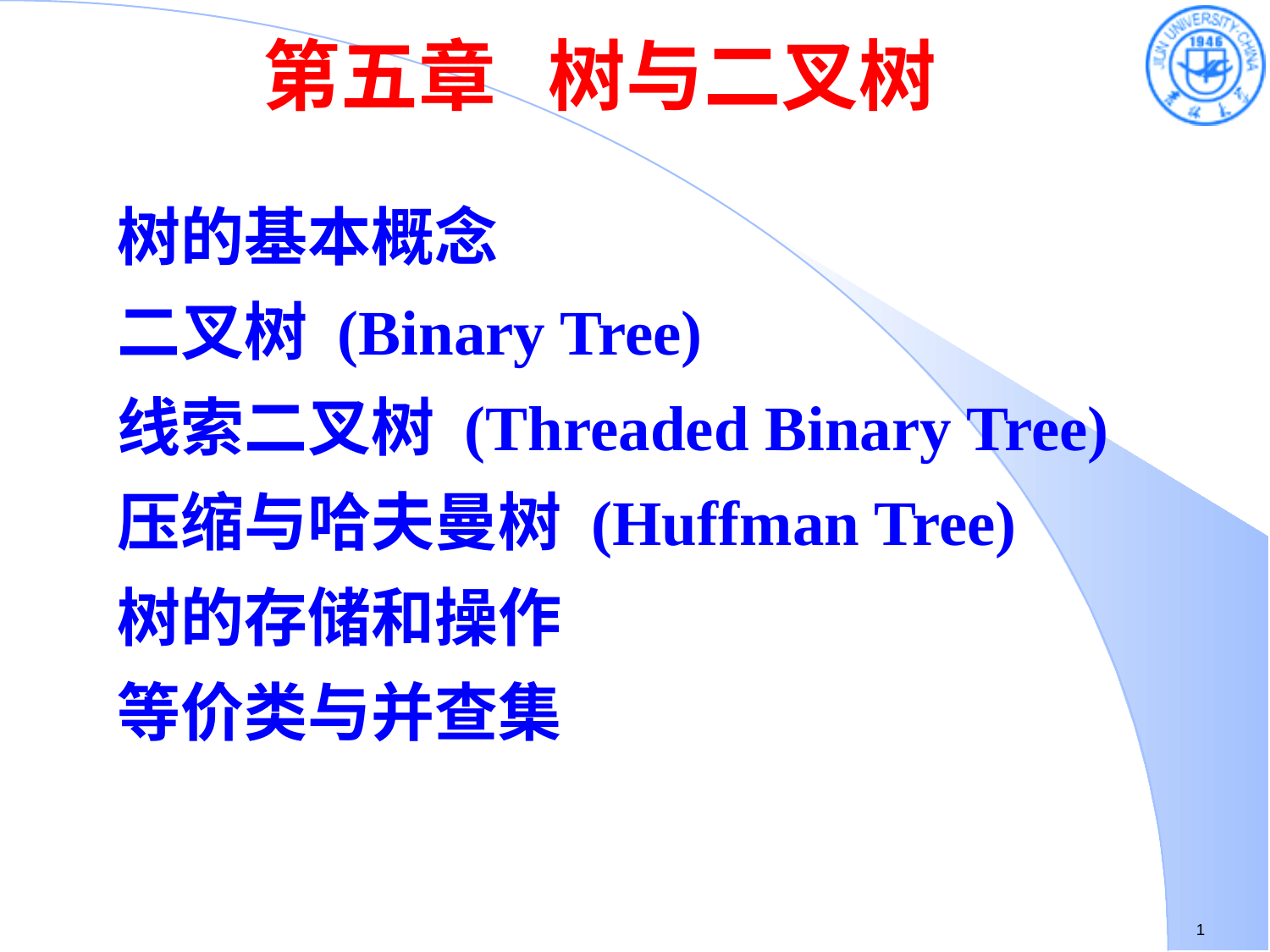

第五章   树与二叉树
树的基本概念
二叉树 (Binary Tree)
线索二叉树 (Threaded Binary Tree)
压缩与哈夫曼树 (Huffman Tree)
树的存储和操作
等价类与并查集